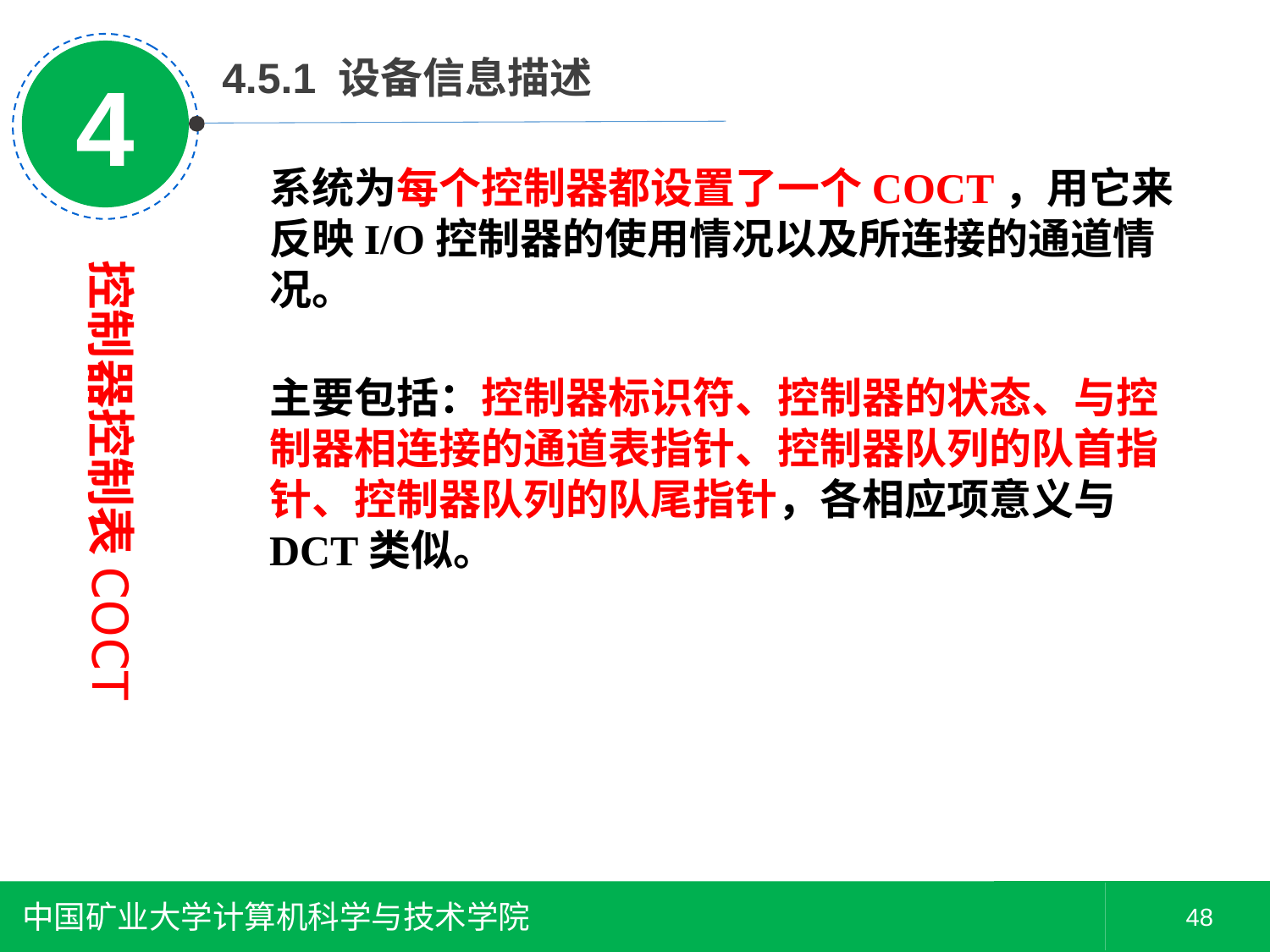

4
  4.5.1 设备信息描述

系统为每个控制器都设置了一个COCT，用它来反映I/O控制器的使用情况以及所连接的通道情况。
控制器控制表COCT
主要包括：控制器标识符、控制器的状态、与控制器相连接的通道表指针、控制器队列的队首指针、控制器队列的队尾指针，各相应项意义与DCT类似。